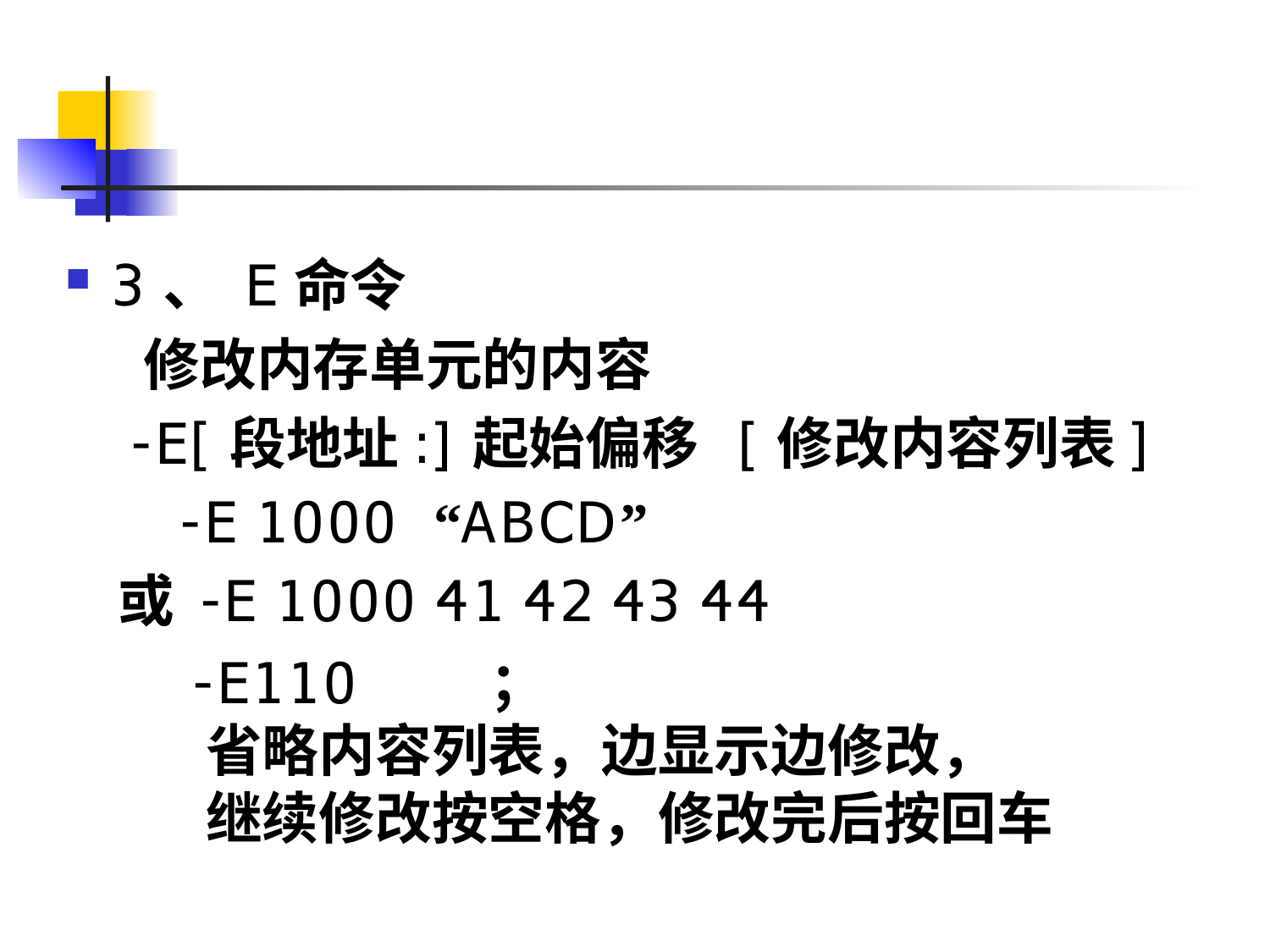

#
3、 E命令
     修改内存单元的内容
    -E[段地址:]起始偏移  [修改内容列表]
       -E 1000  “ABCD”
   或 -E 1000 41 42 43 44
      -E110       ；
      省略内容列表，边显示边修改，
      继续修改按空格，修改完后按回车